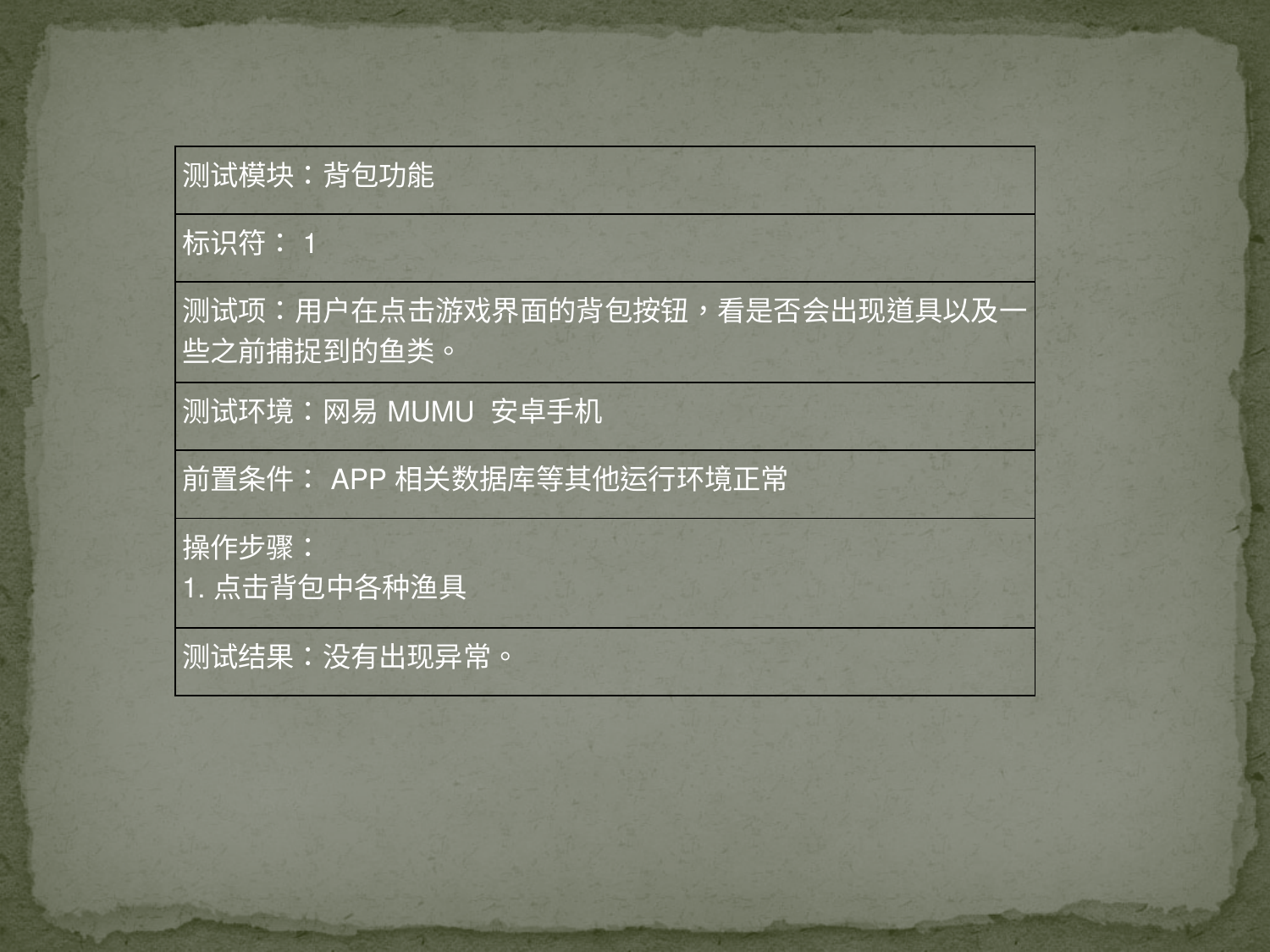

| 测试模块：背包功能 |
| --- |
| 标识符：1 |
| 测试项：用户在点击游戏界面的背包按钮，看是否会出现道具以及一些之前捕捉到的鱼类。 |
| 测试环境：网易MUMU 安卓手机 |
| 前置条件：APP相关数据库等其他运行环境正常 |
| 操作步骤： 1.点击背包中各种渔具 |
| 测试结果：没有出现异常。 |